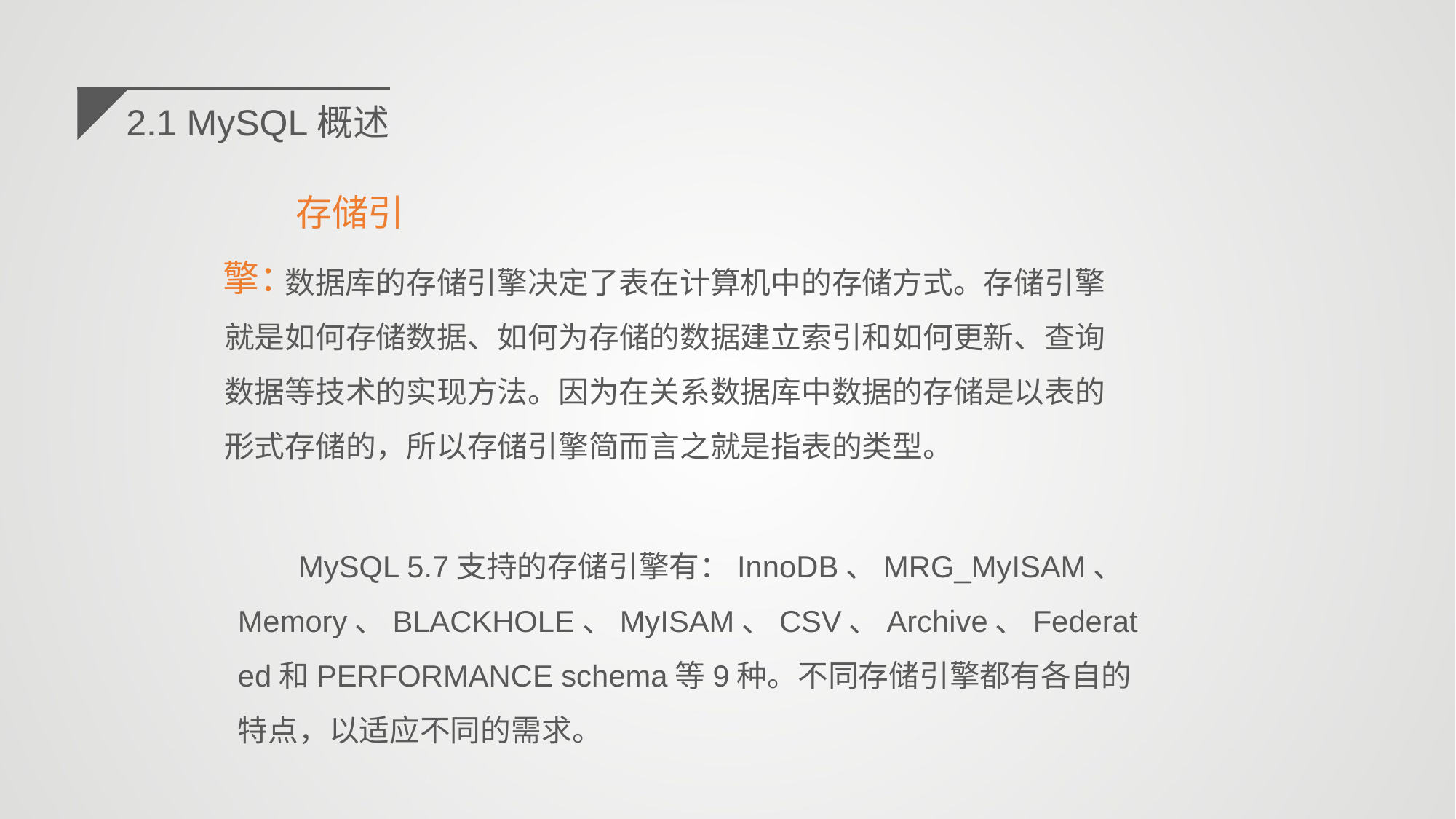

2.1 MySQL概述

存储引擎：
数据库的存储引擎决定了表在计算机中的存储方式。存储引擎就是如何存储数据、如何为存储的数据建立索引和如何更新、查询数据等技术的实现方法。因为在关系数据库中数据的存储是以表的形式存储的，所以存储引擎简而言之就是指表的类型。

MySQL 5.7支持的存储引擎有：InnoDB、MRG_MyISAM、Memory、BLACKHOLE、MyISAM、CSV、Archive、Federated和PERFORMANCE schema等9种。不同存储引擎都有各自的特点，以适应不同的需求。